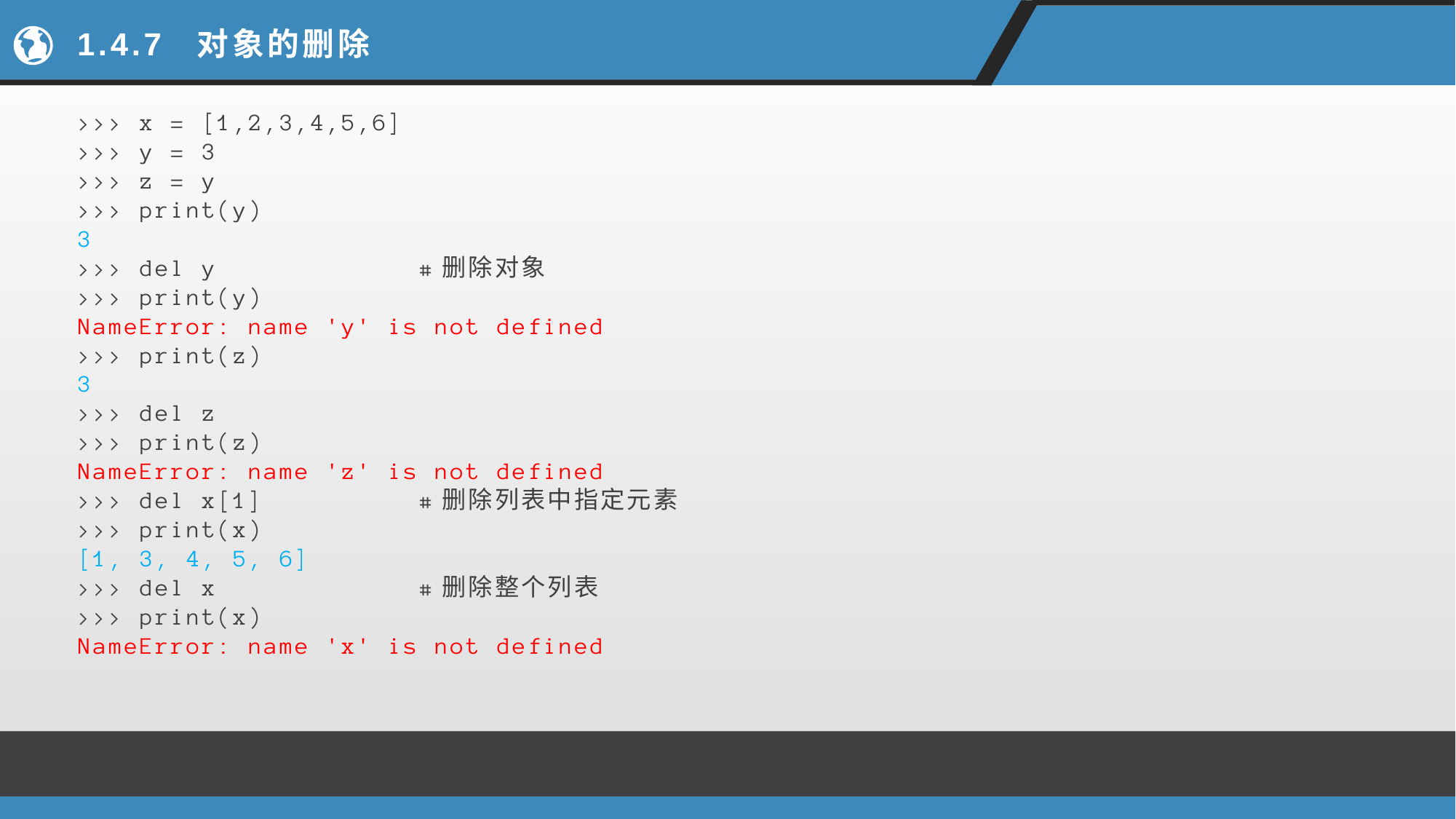

# 1.4.7  对象的删除

>>> x = [1,2,3,4,5,6]
>>> y = 3
>>> z = y
>>> print(y)
3
>>> del y             #删除对象
>>> print(y)
NameError: name 'y' is not defined
>>> print(z)
3
>>> del z
>>> print(z)
NameError: name 'z' is not defined
>>> del x[1]          #删除列表中指定元素
>>> print(x)
[1, 3, 4, 5, 6]
>>> del x             #删除整个列表
>>> print(x)
NameError: name 'x' is not defined